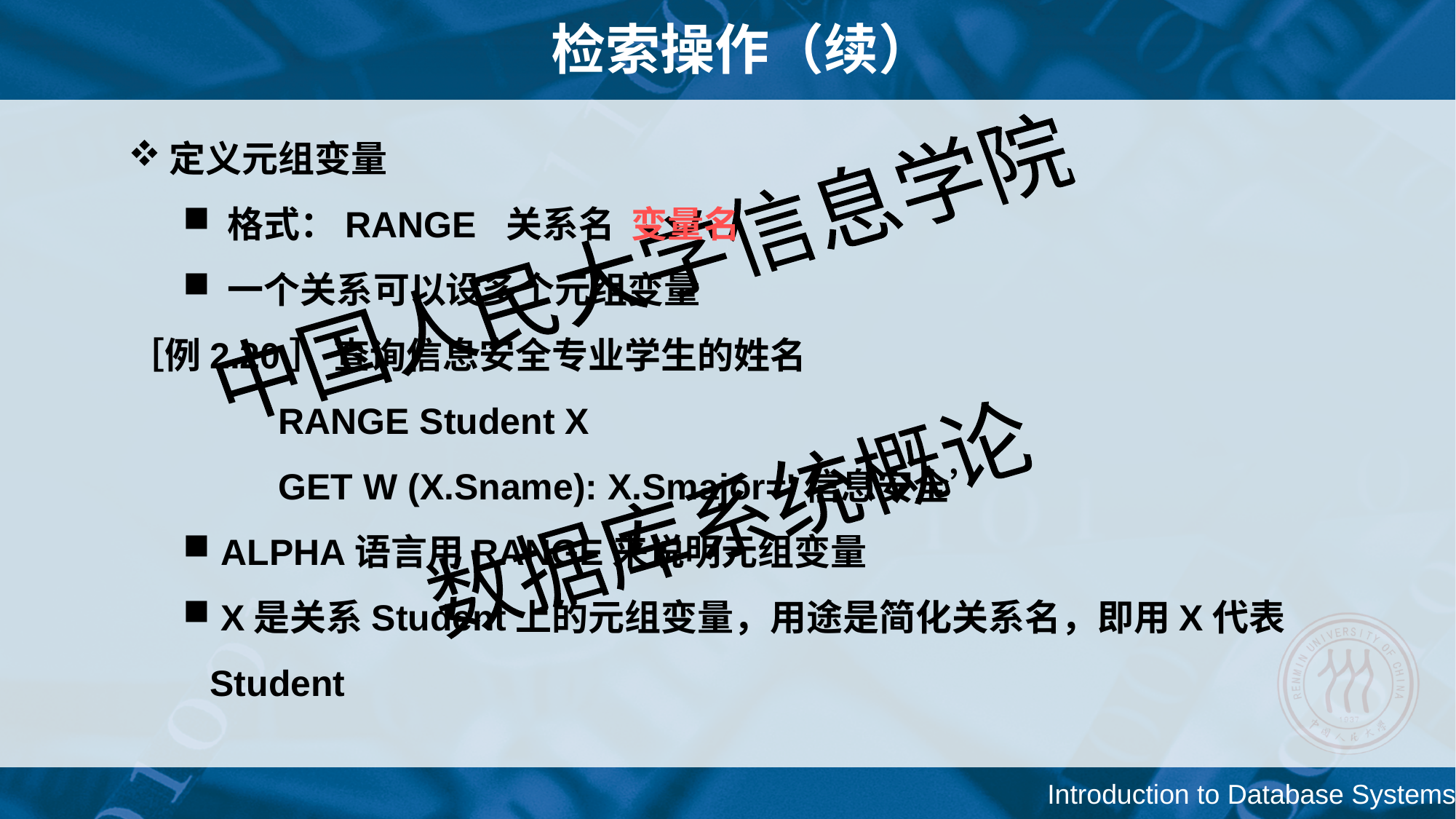

# 检索操作（续）
定义元组变量
 格式：RANGE  关系名  变量名
 一个关系可以设多个元组变量
［例2.20］ 查询信息安全专业学生的姓名
		RANGE Student X
		GET W (X.Sname): X.Smajor='信息安全’
 ALPHA语言用RANGE来说明元组变量
 X是关系Student上的元组变量，用途是简化关系名，即用X代表Student